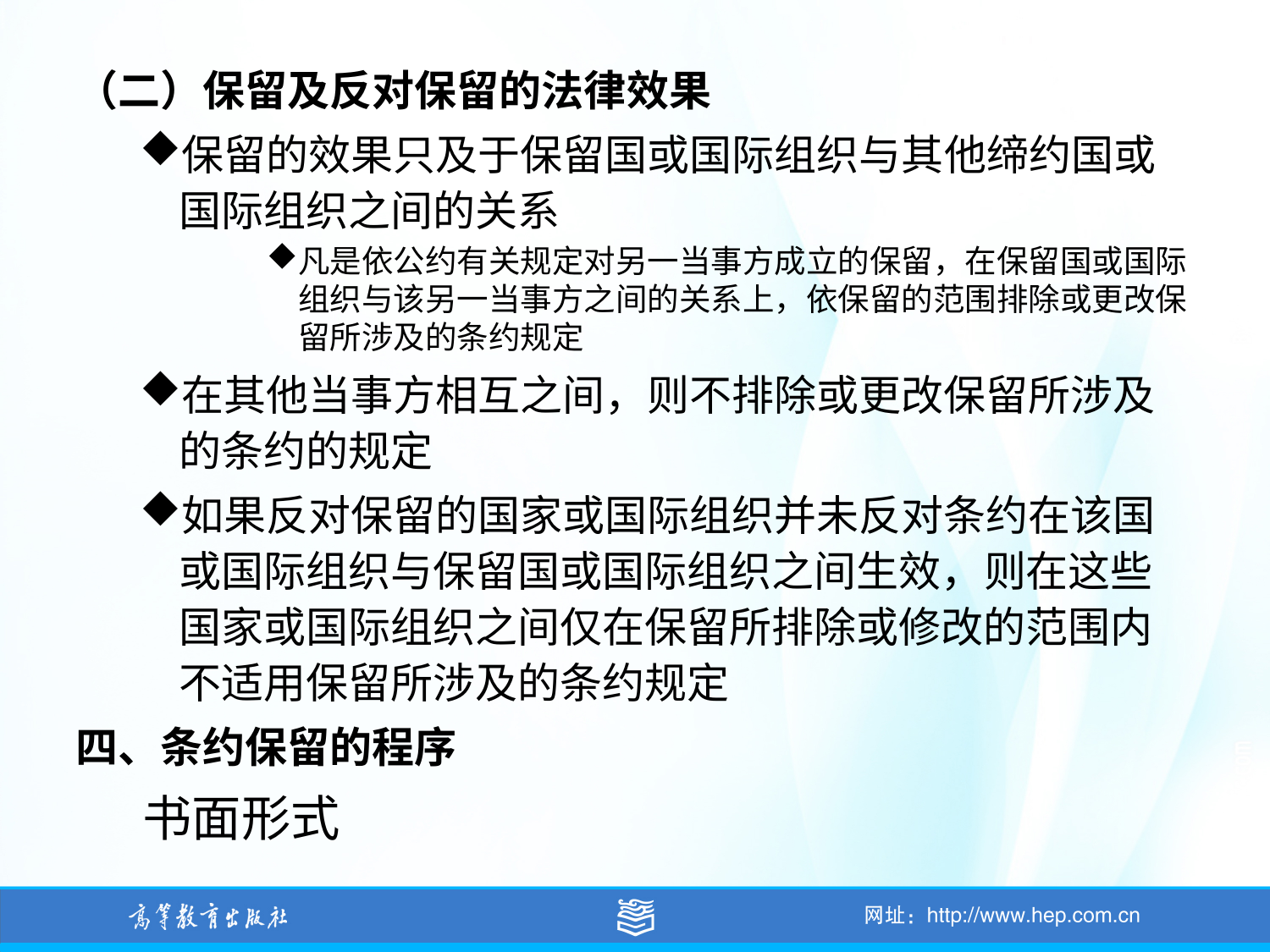

（二）保留及反对保留的法律效果
保留的效果只及于保留国或国际组织与其他缔约国或国际组织之间的关系
凡是依公约有关规定对另一当事方成立的保留，在保留国或国际组织与该另一当事方之间的关系上，依保留的范围排除或更改保留所涉及的条约规定
在其他当事方相互之间，则不排除或更改保留所涉及的条约的规定
如果反对保留的国家或国际组织并未反对条约在该国或国际组织与保留国或国际组织之间生效，则在这些国家或国际组织之间仅在保留所排除或修改的范围内不适用保留所涉及的条约规定
四、条约保留的程序
     书面形式